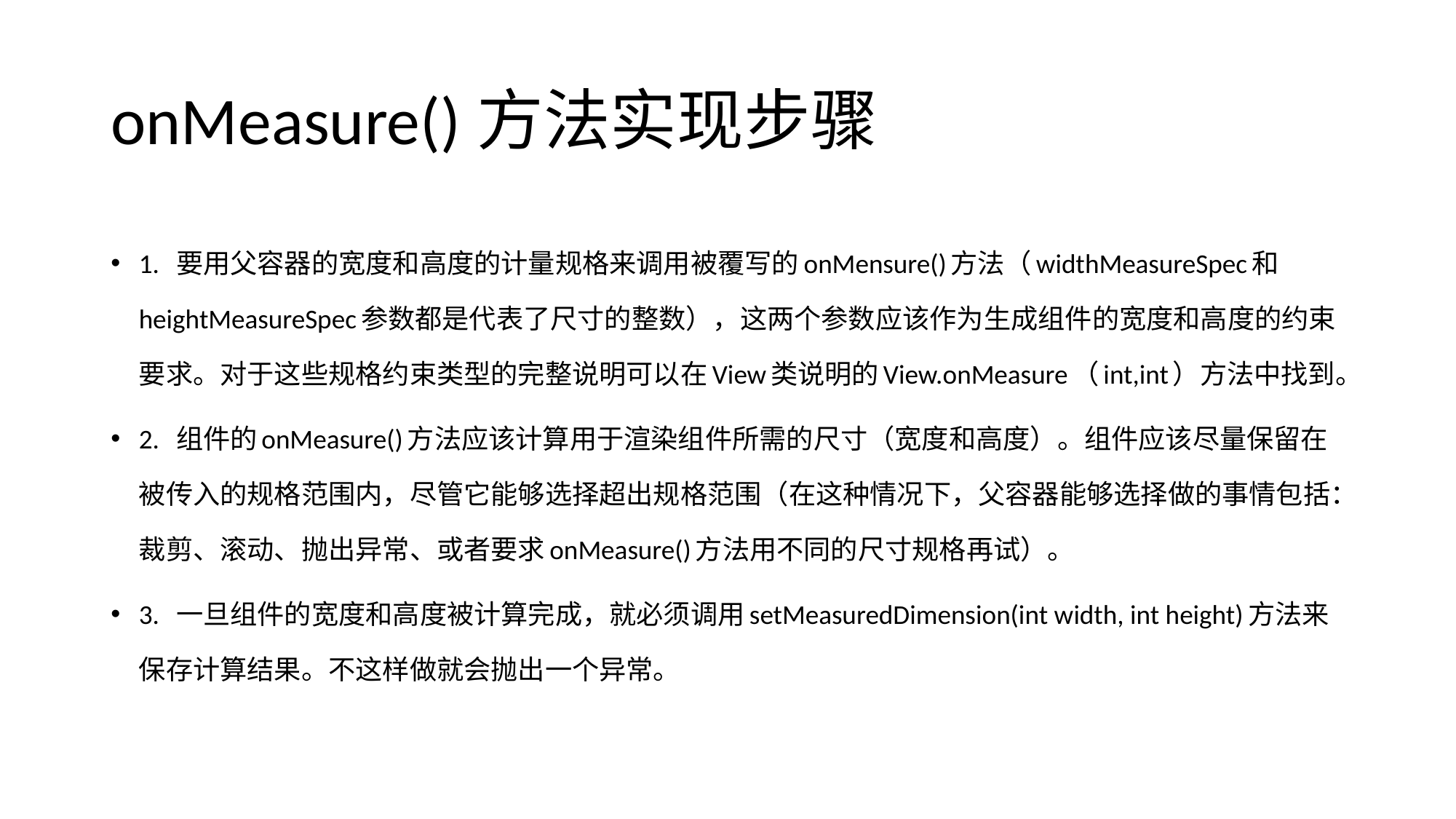

# onMeasure()方法实现步骤
1.  要用父容器的宽度和高度的计量规格来调用被覆写的onMensure()方法（widthMeasureSpec和heightMeasureSpec参数都是代表了尺寸的整数），这两个参数应该作为生成组件的宽度和高度的约束要求。对于这些规格约束类型的完整说明可以在View类说明的View.onMeasure（int,int）方法中找到。
2.  组件的onMeasure()方法应该计算用于渲染组件所需的尺寸（宽度和高度）。组件应该尽量保留在被传入的规格范围内，尽管它能够选择超出规格范围（在这种情况下，父容器能够选择做的事情包括：裁剪、滚动、抛出异常、或者要求onMeasure()方法用不同的尺寸规格再试）。
3.  一旦组件的宽度和高度被计算完成，就必须调用setMeasuredDimension(int width, int height)方法来保存计算结果。不这样做就会抛出一个异常。